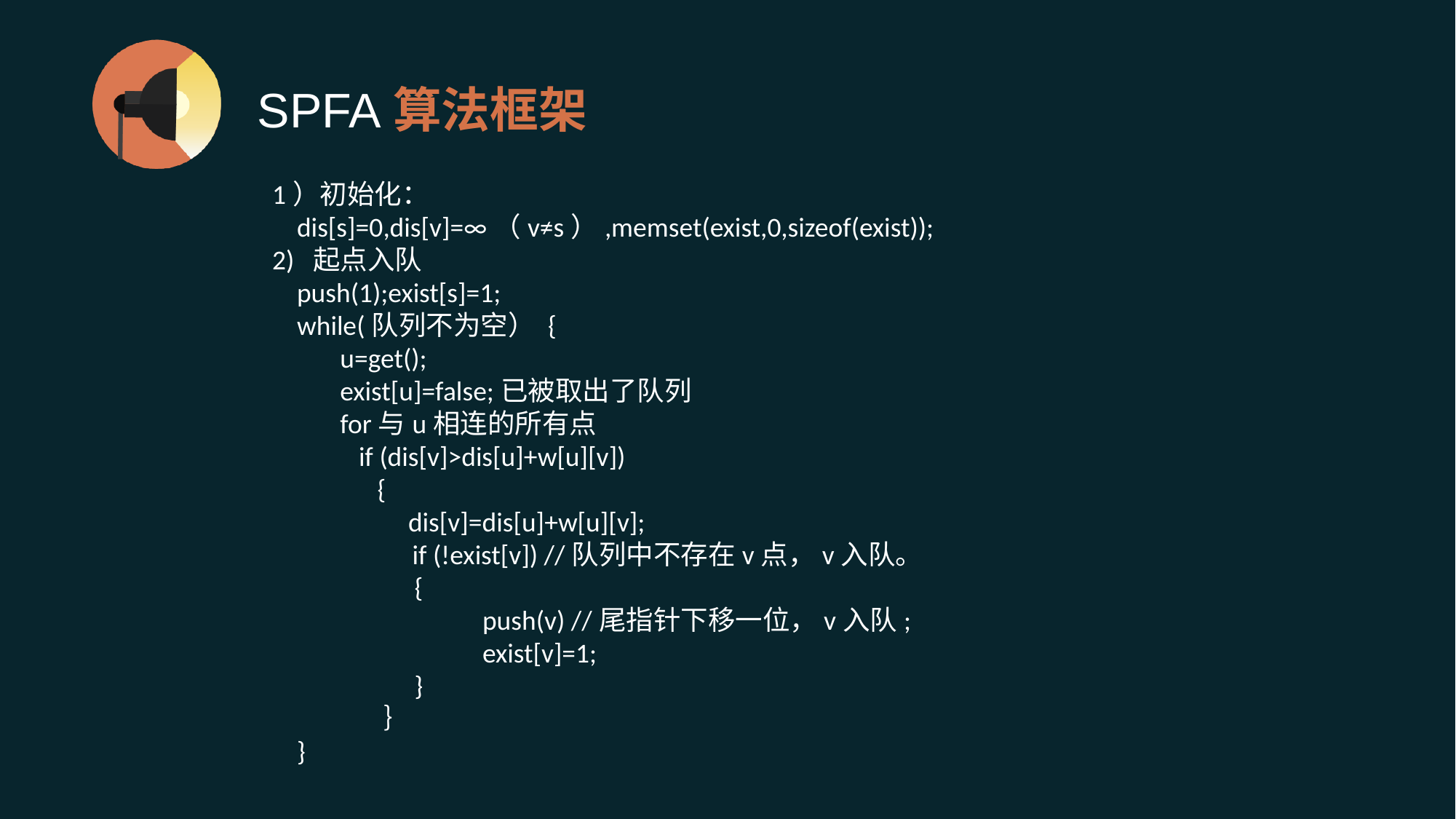

# SPFA算法框架
1）初始化：
    dis[s]=0,dis[v]=∞（v≠s）,memset(exist,0,sizeof(exist));
2)  起点入队
    push(1);exist[s]=1;
    while(队列不为空） {
           u=get();
           exist[u]=false;已被取出了队列
           for与u相连的所有点
              if (dis[v]>dis[u]+w[u][v])
                 {
                      dis[v]=dis[u]+w[u][v];
	     if (!exist[v]) //队列中不存在v点，v入队。
                       {
                                  push(v) //尾指针下移一位，v入队;
                                  exist[v]=1;
                       }
                 ｝
    }